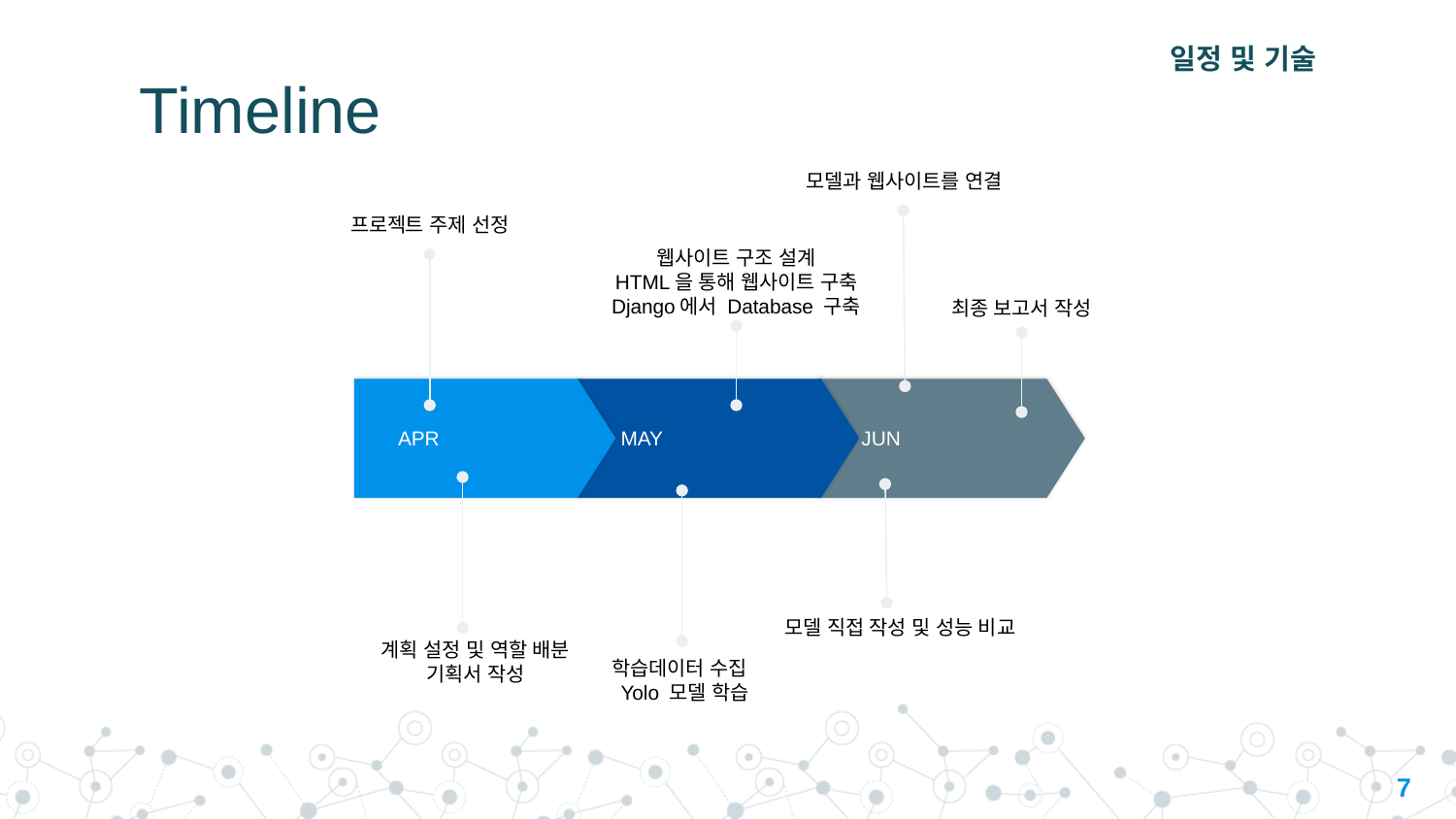

일정 및 기술
# Timeline
모델과 웹사이트를 연결
프로젝트 주제 선정
웹사이트 구조 설계
HTML을 통해 웹사이트 구축
Django에서 Database 구축
최종 보고서 작성
APR
JUN
MAY
모델 직접 작성 및 성능 비교
계획 설정 및 역할 배분
기획서 작성
학습데이터 수집
 Yolo 모델 학습
7